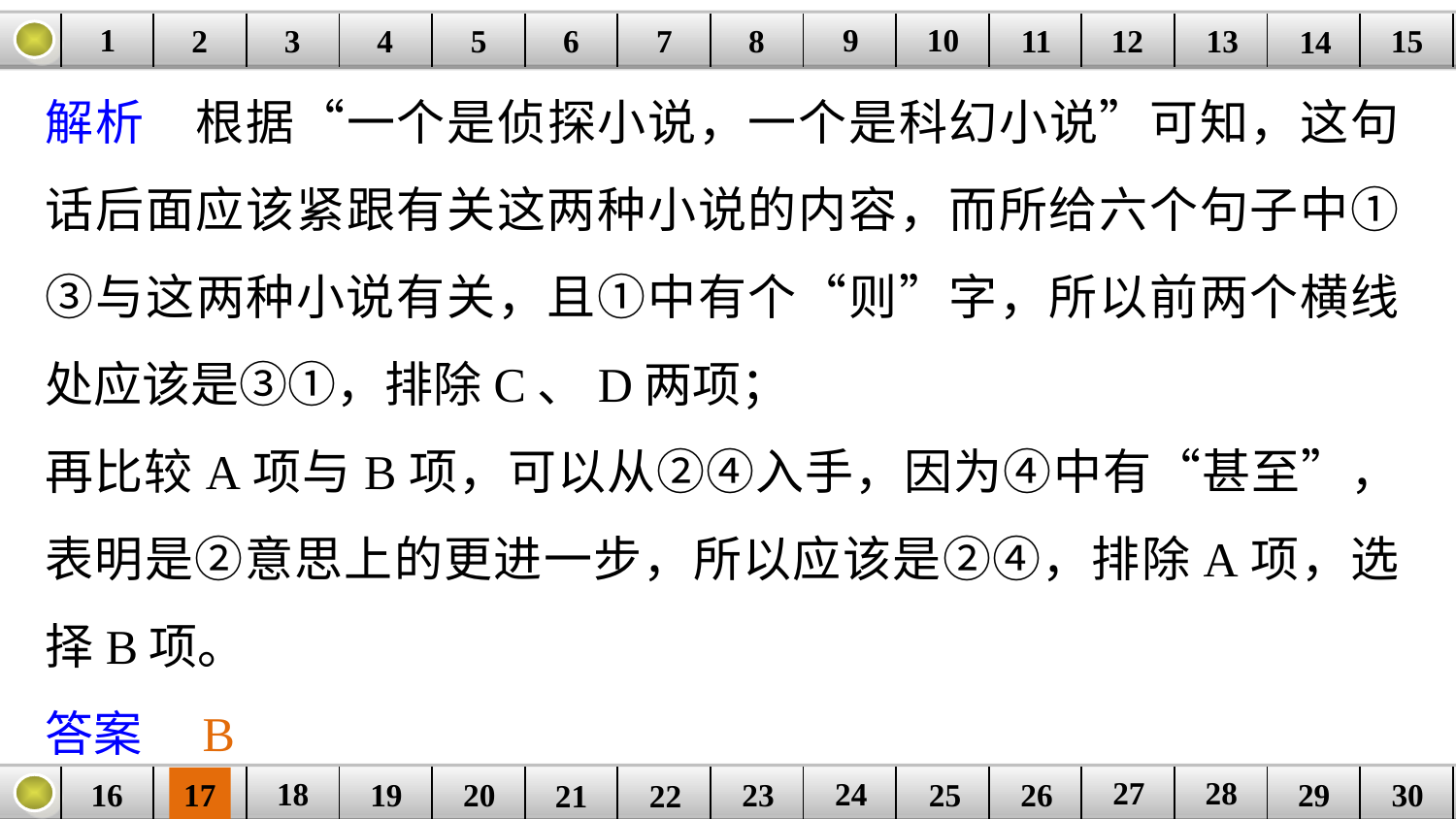

9
10
1
3
4
5
6
8
11
2
12
15
|  |  |  |  |  |  |  |  |  |  |  |  |  |  |  |
| --- | --- | --- | --- | --- | --- | --- | --- | --- | --- | --- | --- | --- | --- | --- |
7
13
14

解析　根据“一个是侦探小说，一个是科幻小说”可知，这句话后面应该紧跟有关这两种小说的内容，而所给六个句子中①③与这两种小说有关，且①中有个“则”字，所以前两个横线处应该是③①，排除C、D两项；
再比较A项与B项，可以从②④入手，因为④中有“甚至”，表明是②意思上的更进一步，所以应该是②④，排除A项，选择B项。
答案　B

27
28
18
24
16
25
26
30
|  |  |  |  |  |  |  |  |  |  |  |  |  |  |  |
| --- | --- | --- | --- | --- | --- | --- | --- | --- | --- | --- | --- | --- | --- | --- |
23
17
19
20
29
21
22